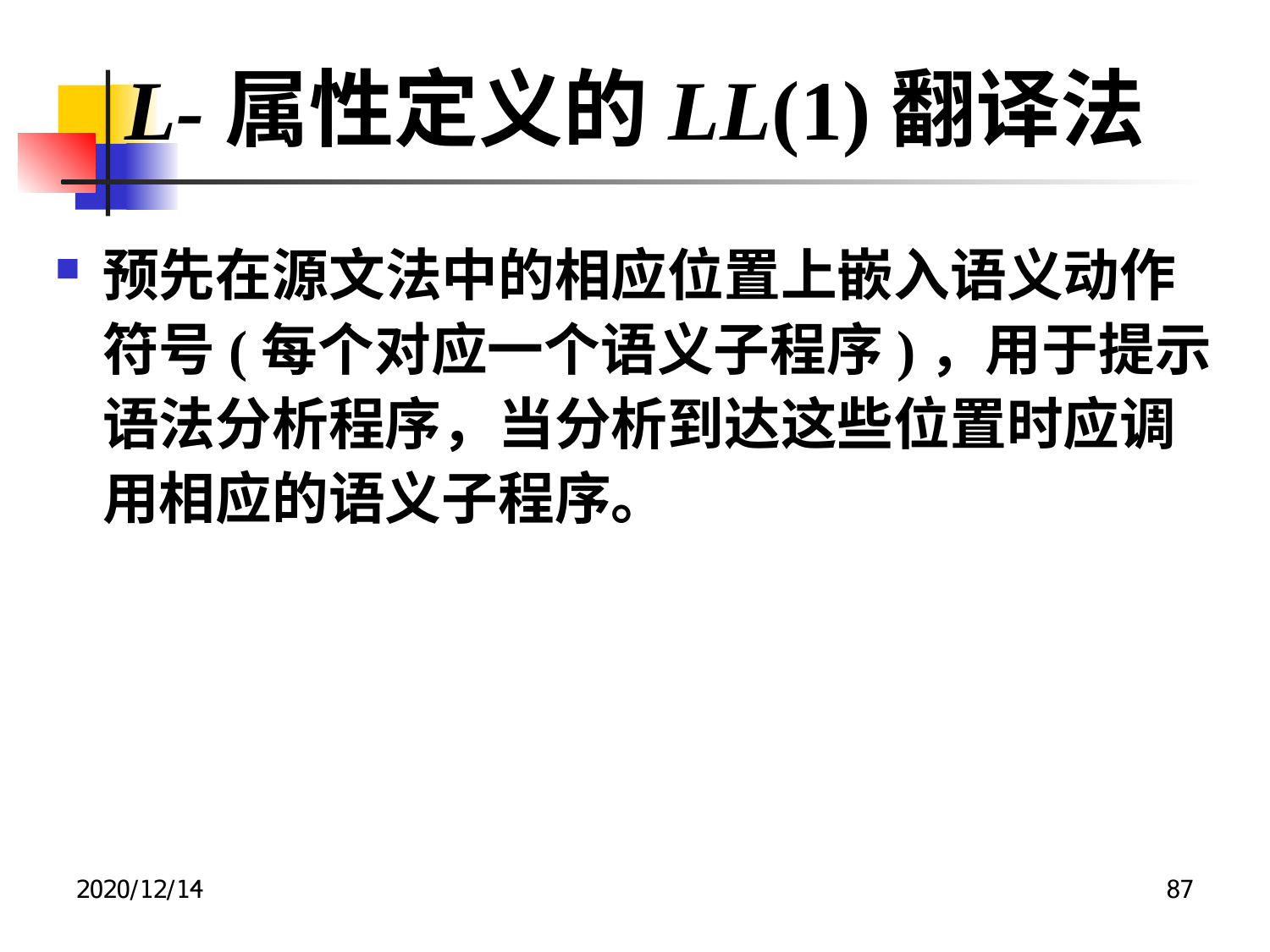

L-属性定义的LL(1)翻译法
预先在源文法中的相应位置上嵌入语义动作符号(每个对应一个语义子程序)，用于提示语法分析程序，当分析到达这些位置时应调用相应的语义子程序。
2020/12/14
87